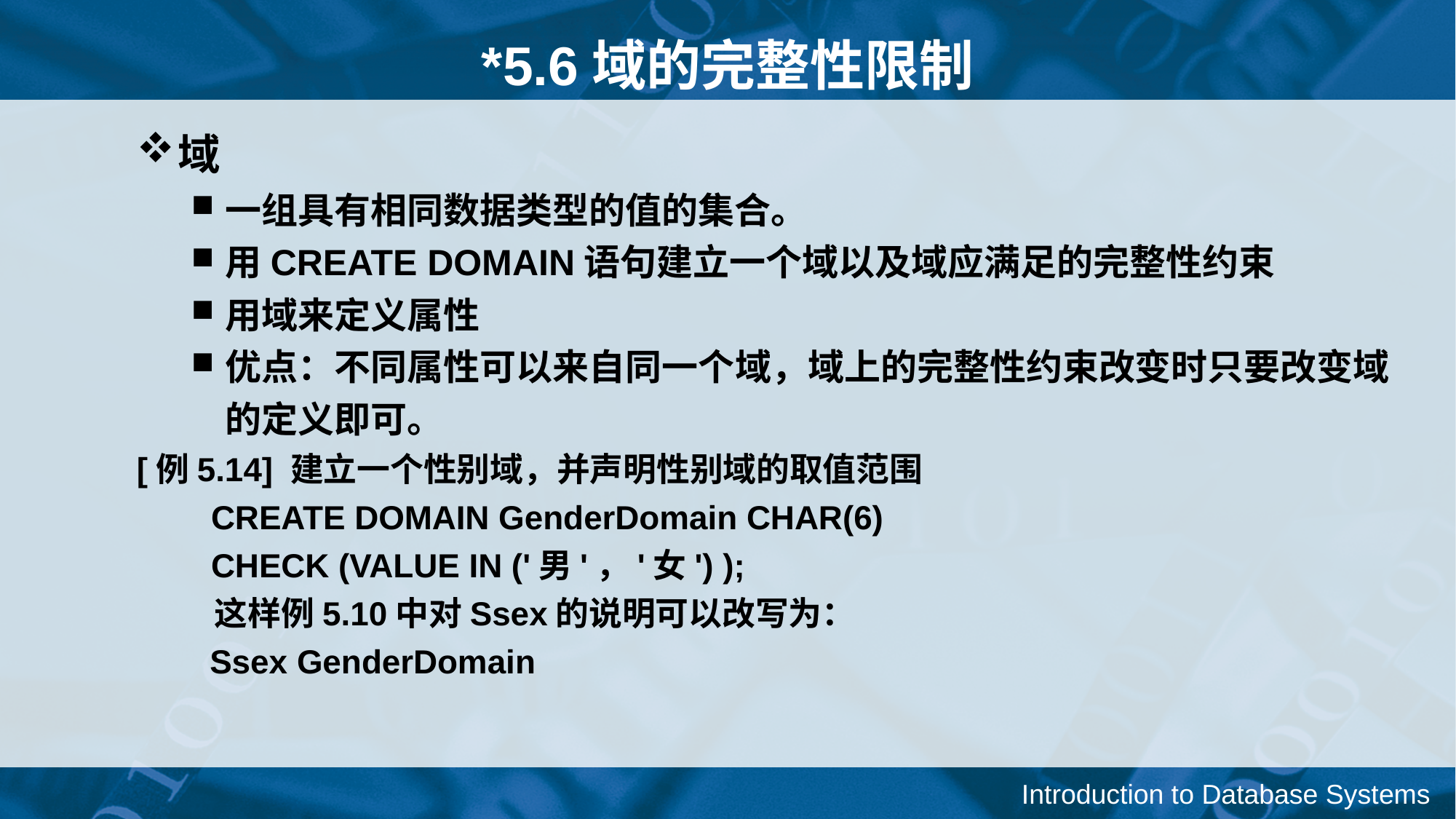

*5.6域的完整性限制
域
一组具有相同数据类型的值的集合。
用CREATE DOMAIN语句建立一个域以及域应满足的完整性约束
用域来定义属性
优点：不同属性可以来自同一个域，域上的完整性约束改变时只要改变域的定义即可。
[例5.14] 建立一个性别域，并声明性别域的取值范围
        CREATE DOMAIN GenderDomain CHAR(6)
        CHECK (VALUE IN ('男'，'女') );
  这样例5.10中对Ssex的说明可以改写为：
  Ssex GenderDomain